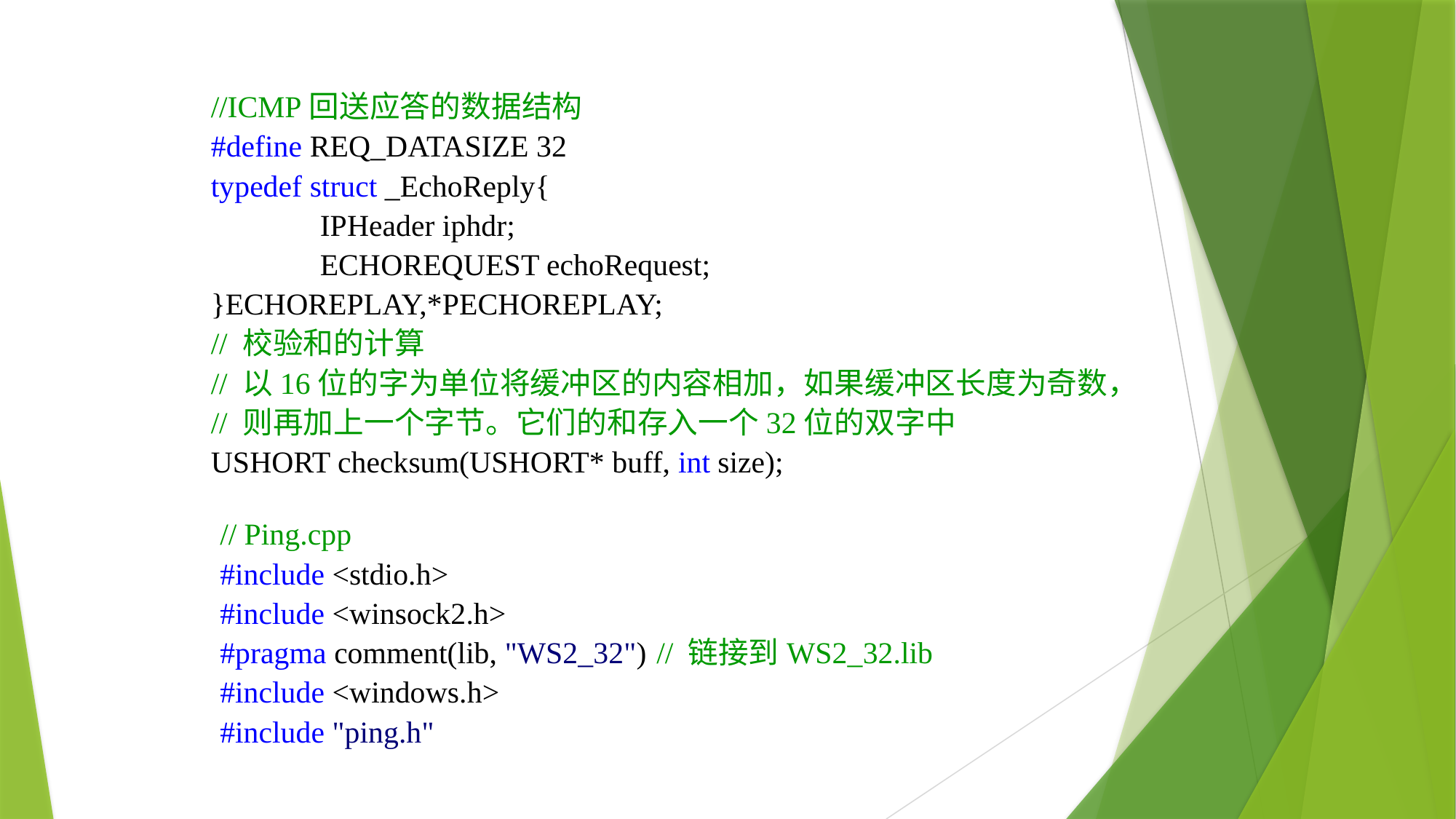

//ICMP回送应答的数据结构
#define REQ_DATASIZE 32
typedef struct _EchoReply{
	IPHeader iphdr;
	ECHOREQUEST echoRequest;
}ECHOREPLAY,*PECHOREPLAY;
// 校验和的计算
// 以16位的字为单位将缓冲区的内容相加，如果缓冲区长度为奇数，
// 则再加上一个字节。它们的和存入一个32位的双字中
USHORT checksum(USHORT* buff, int size);
// Ping.cpp
#include <stdio.h>
#include <winsock2.h>
#pragma comment(lib, "WS2_32")	// 链接到WS2_32.lib
#include <windows.h>
#include "ping.h"